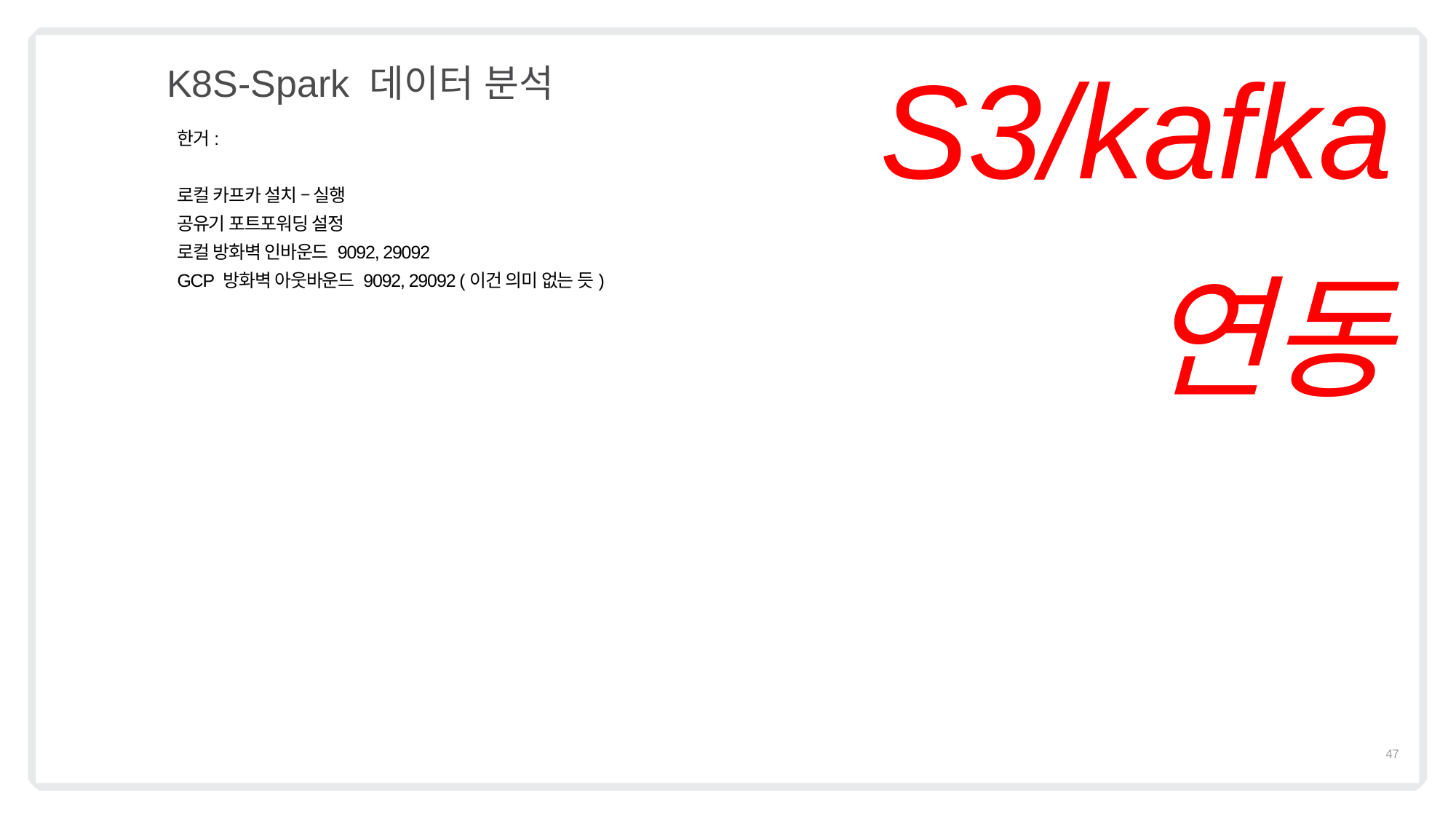

S3/kafka 연동
K8S-Spark 데이터 분석
한거:

로컬 카프카 설치 – 실행
공유기 포트포워딩 설정
로컬 방화벽 인바운드 9092, 29092
GCP 방화벽 아웃바운드 9092, 29092 (이건 의미 없는 듯)